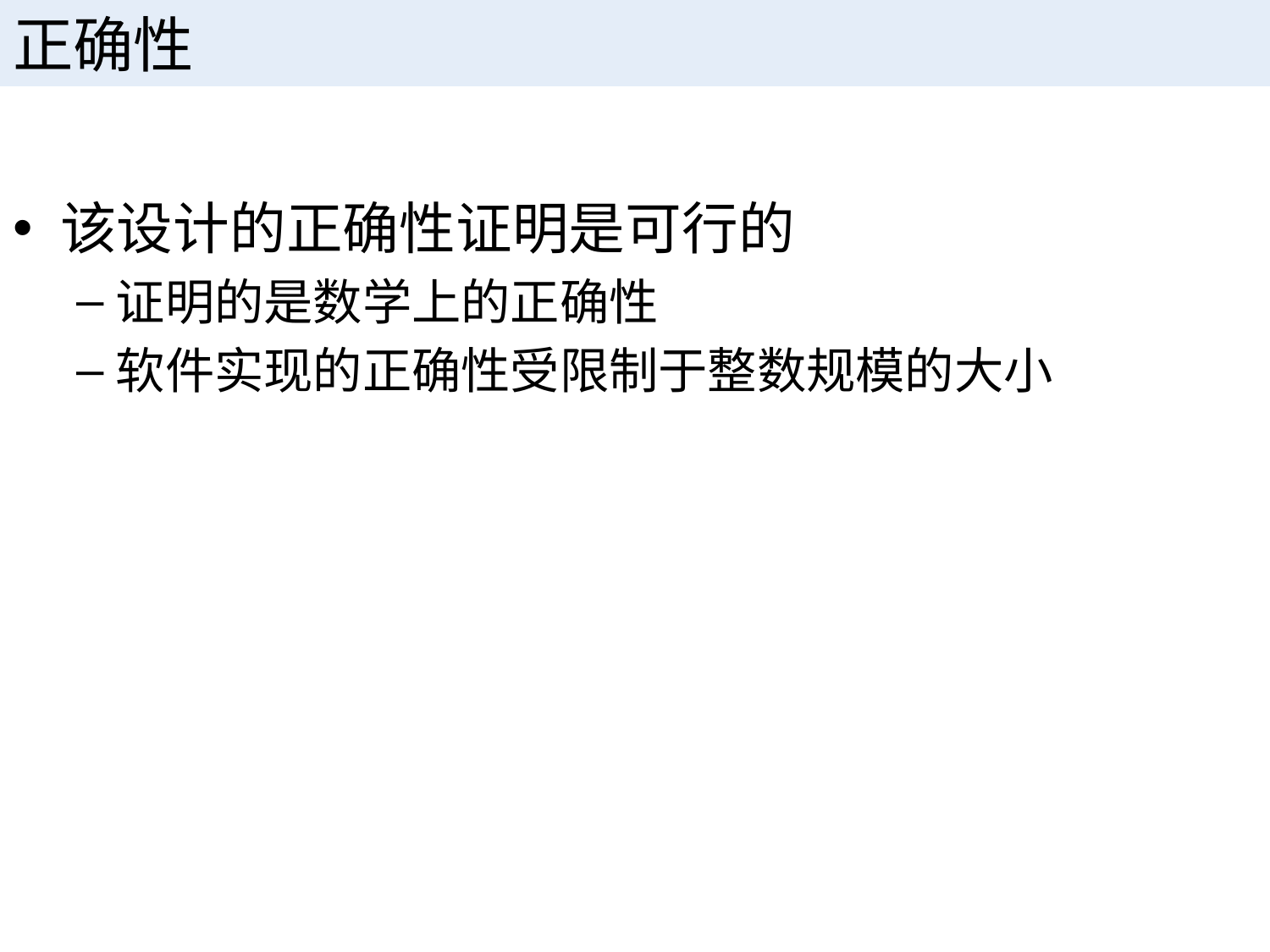

# 正确性

该设计的正确性证明是可行的
证明的是数学上的正确性
软件实现的正确性受限制于整数规模的大小